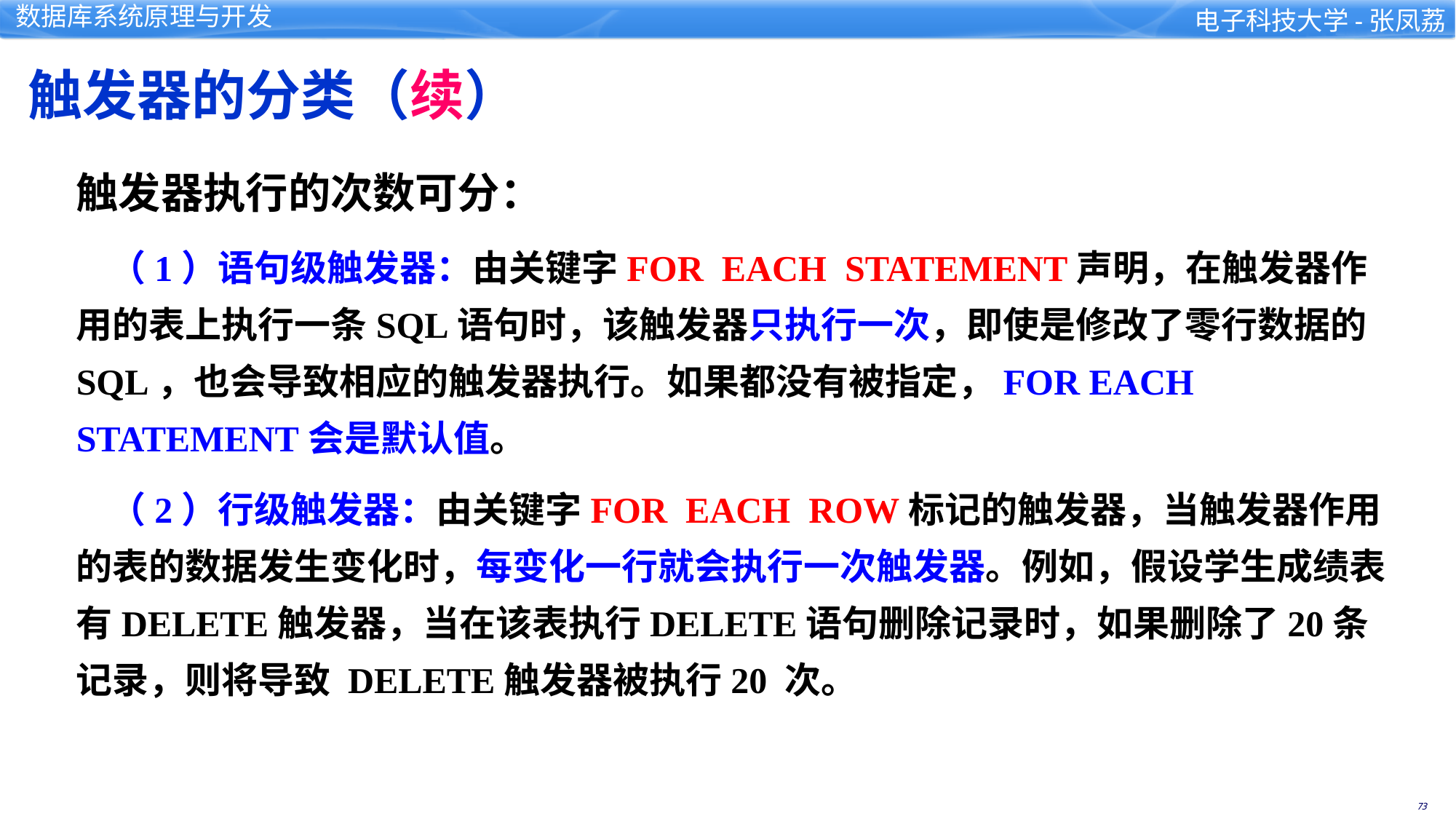

触发器的分类（续）
触发器执行的次数可分：
   （1）语句级触发器：由关键字FOR  EACH  STATEMENT声明，在触发器作用的表上执行一条SQL语句时，该触发器只执行一次，即使是修改了零行数据的SQL，也会导致相应的触发器执行。如果都没有被指定，FOR EACH STATEMENT会是默认值。
   （2）行级触发器：由关键字FOR  EACH  ROW标记的触发器，当触发器作用的表的数据发生变化时，每变化一行就会执行一次触发器。例如，假设学生成绩表有DELETE触发器，当在该表执行DELETE语句删除记录时，如果删除了20条记录，则将导致 DELETE触发器被执行20 次。